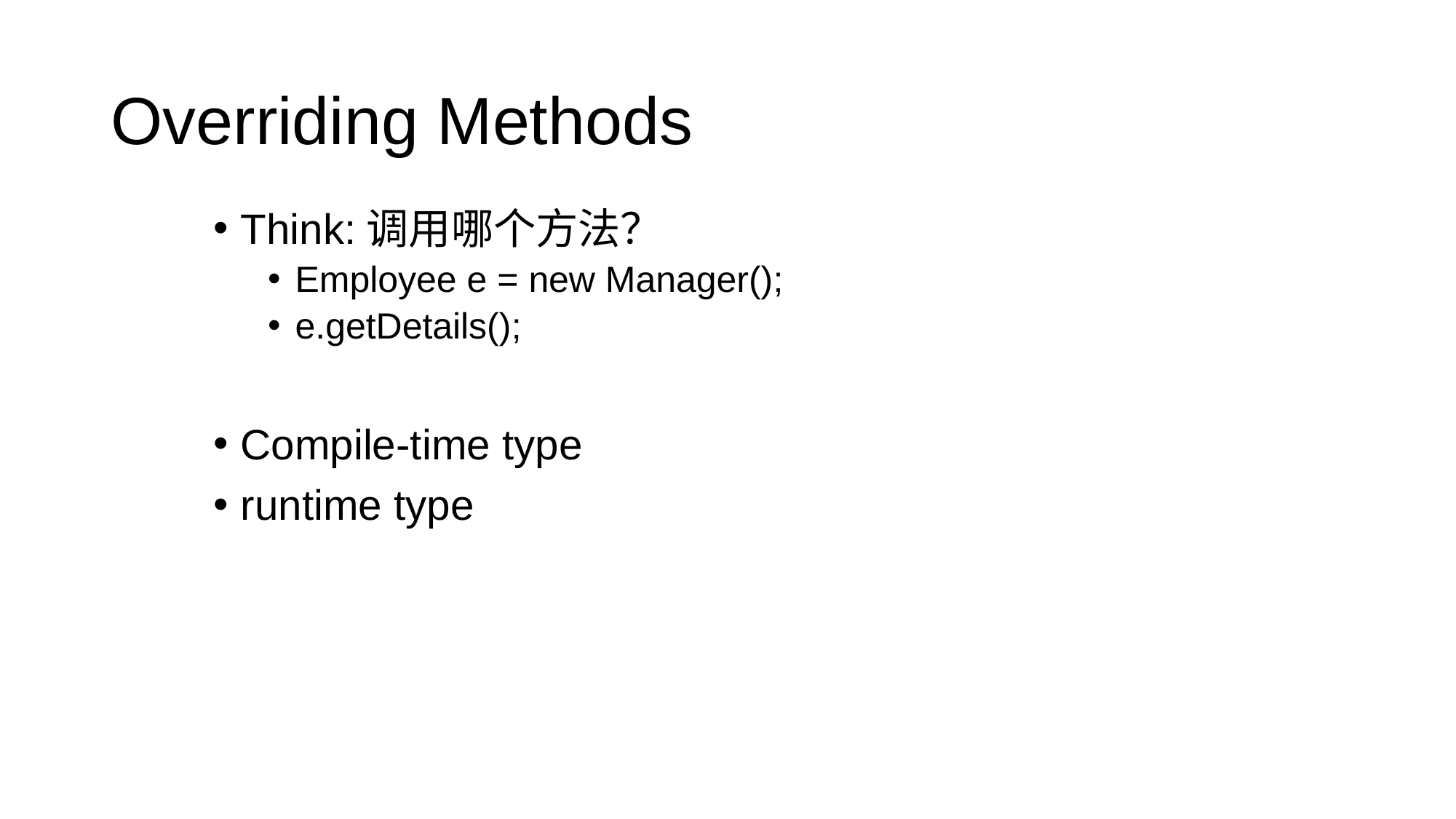

# Overriding Methods
Think:调用哪个方法？
Employee e = new Manager();
e.getDetails();

Compile-time type
runtime type